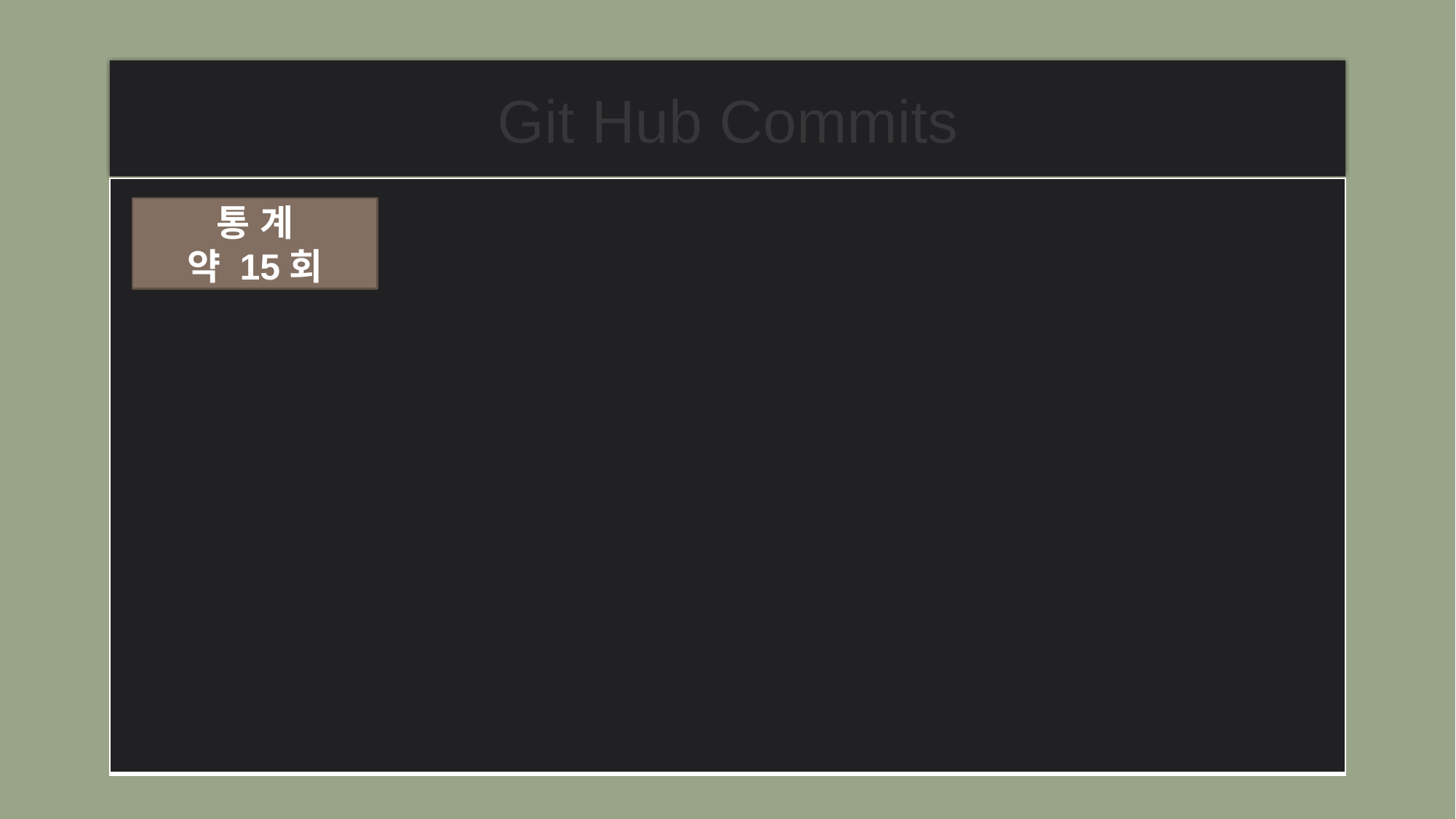

# Git Hub Commits
|  |
| --- |
통 계
약 15회